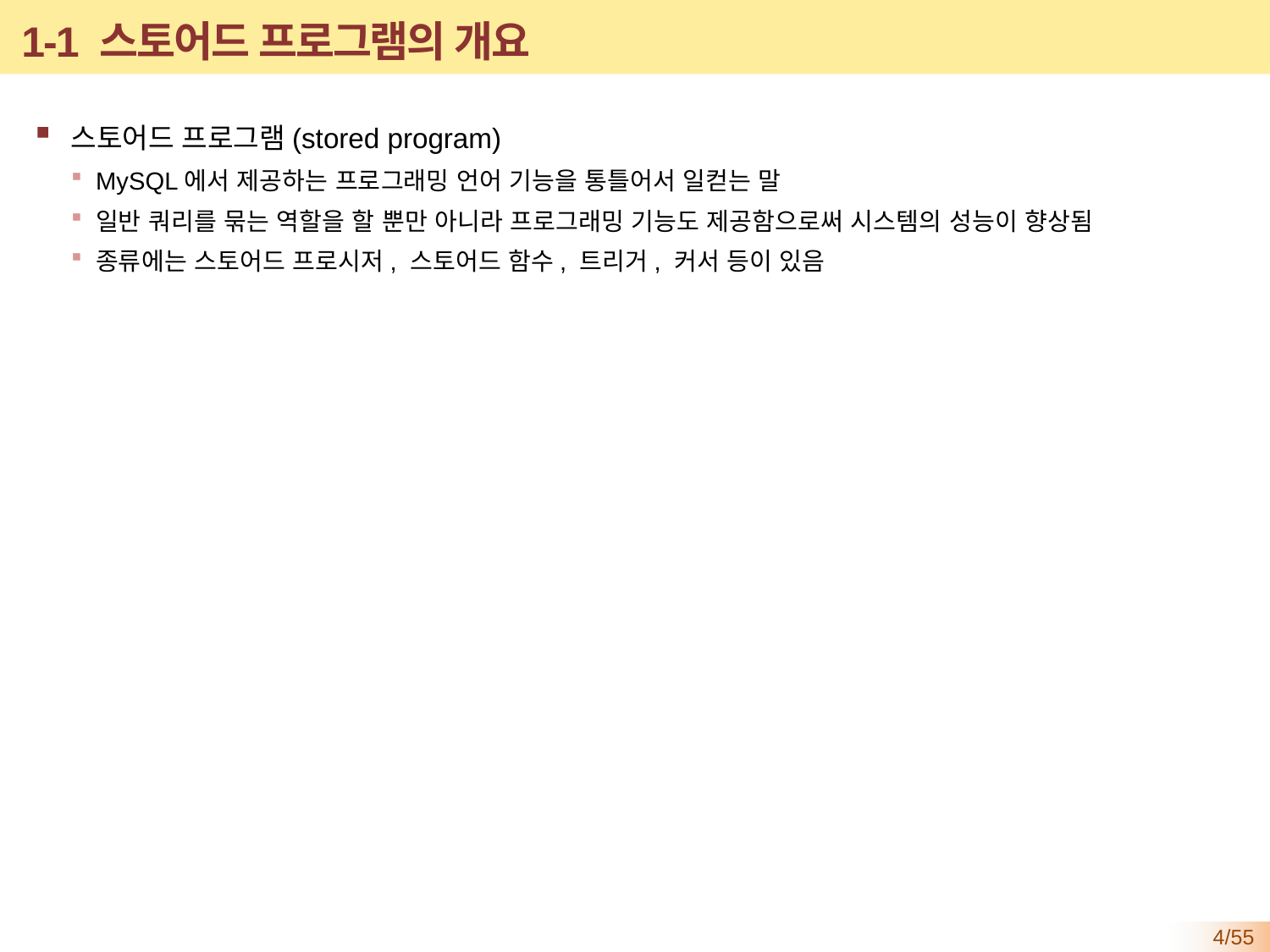

# 1-1 스토어드 프로그램의 개요
스토어드 프로그램(stored program)
MySQL에서 제공하는 프로그래밍 언어 기능을 통틀어서 일컫는 말
일반 쿼리를 묶는 역할을 할 뿐만 아니라 프로그래밍 기능도 제공함으로써 시스템의 성능이 향상됨
종류에는 스토어드 프로시저, 스토어드 함수, 트리거, 커서 등이 있음